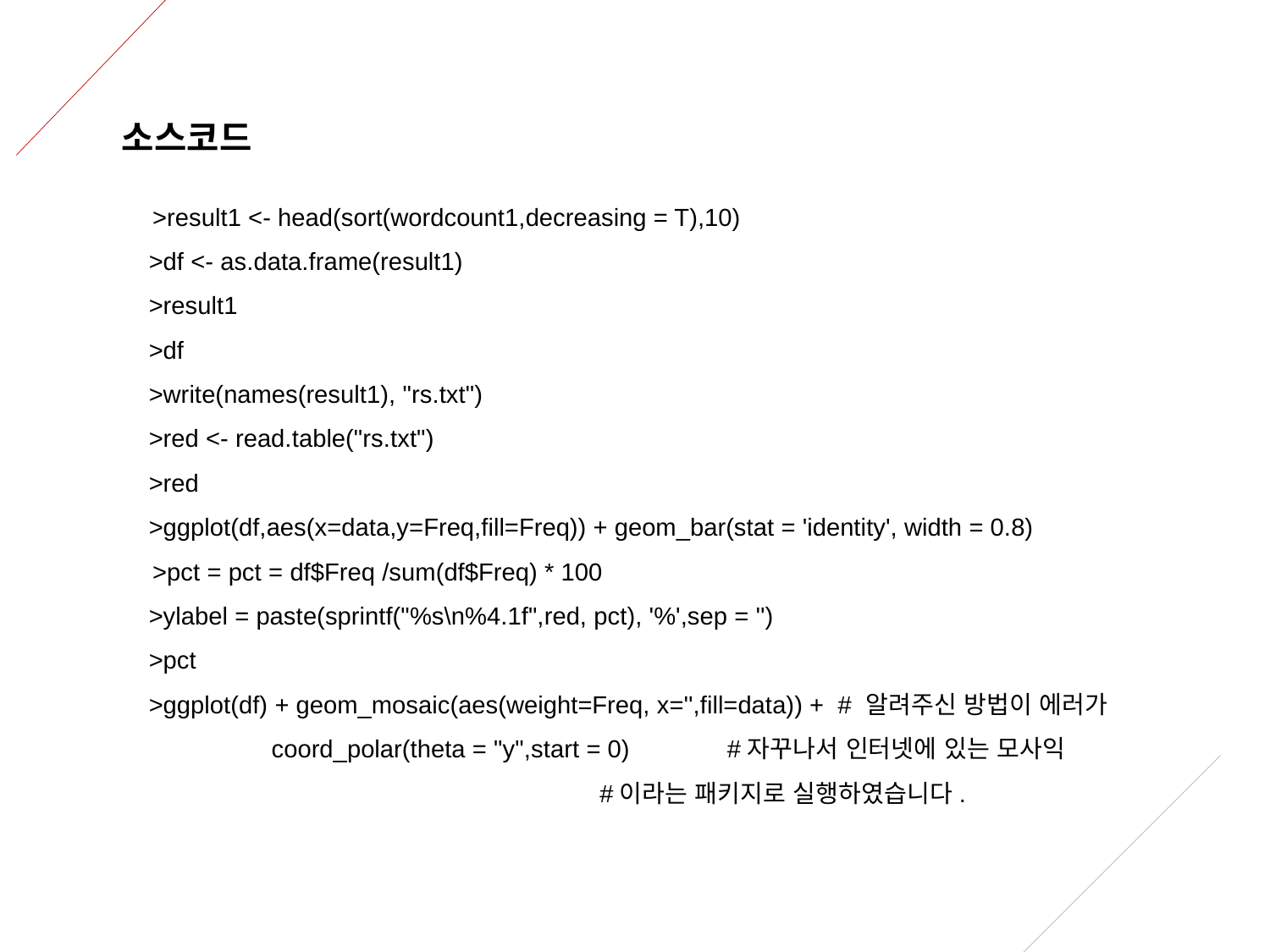

소스코드
>result1 <- head(sort(wordcount1,decreasing = T),10)
    >df <- as.data.frame(result1)
    >result1
    >df
    >write(names(result1), "rs.txt")
    >red <- read.table("rs.txt")
    >red
    >ggplot(df,aes(x=data,y=Freq,fill=Freq)) + geom_bar(stat = 'identity', width = 0.8)
>pct = pct = df$Freq /sum(df$Freq) * 100
    >ylabel = paste(sprintf("%s\n%4.1f",red, pct), '%',sep = '')
    >pct
    >ggplot(df) + geom_mosaic(aes(weight=Freq, x='',fill=data)) +  # 알려주신 방법이 에러가
                 coord_polar(theta = "y",start = 0)              #자꾸나서 인터넷에 있는 모사익
                                                                #이라는 패키지로 실행하였습니다.